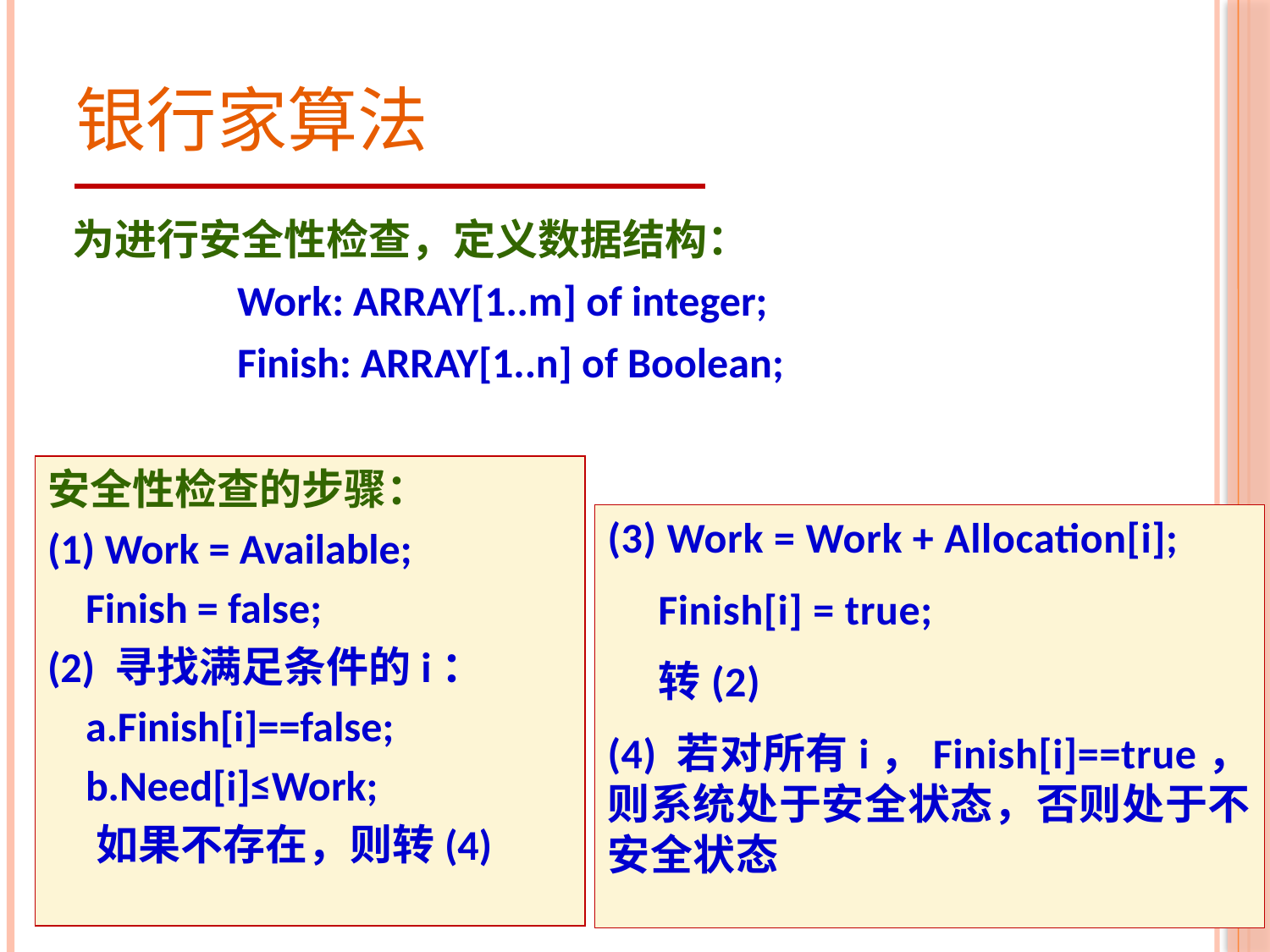

# 银行家算法
为进行安全性检查，定义数据结构：
		Work: ARRAY[1..m] of integer;
		Finish: ARRAY[1..n] of Boolean;
安全性检查的步骤：
(1) Work = Available;
    Finish = false;
(2) 寻找满足条件的i：
    a.Finish[i]==false;
    b.Need[i]≤Work;
    如果不存在，则转(4)

(3) Work = Work + Allocation[i];
     Finish[i] = true;
    转(2)
(4) 若对所有i，Finish[i]==true，则系统处于安全状态，否则处于不安全状态